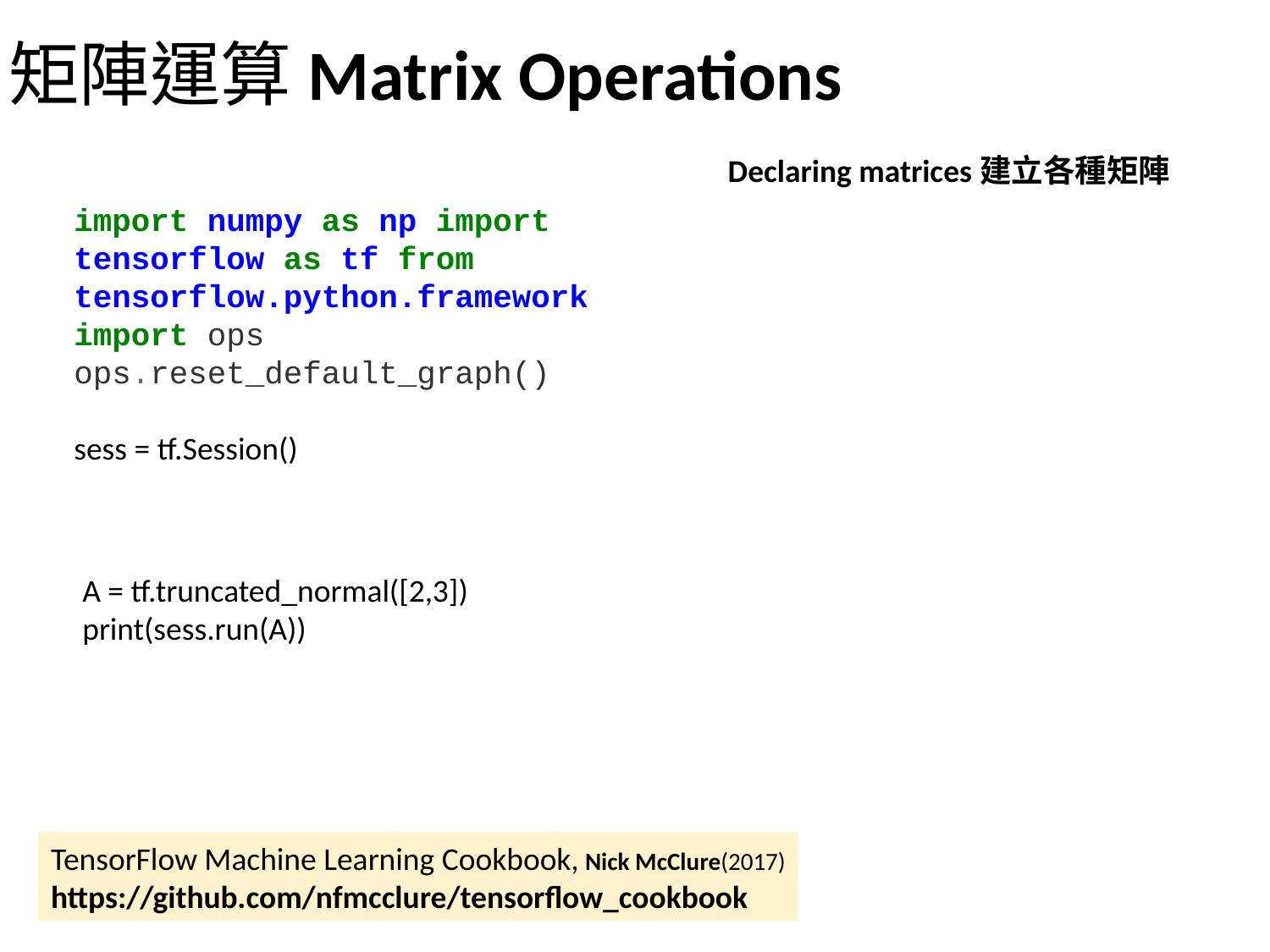

矩陣運算Matrix Operations
Declaring matrices建立各種矩陣
import numpy as np import tensorflow as tf from tensorflow.python.framework import ops ops.reset_default_graph()

sess = tf.Session()
A = tf.truncated_normal([2,3])
print(sess.run(A))
TensorFlow Machine Learning Cookbook, Nick McClure(2017)
https://github.com/nfmcclure/tensorflow_cookbook